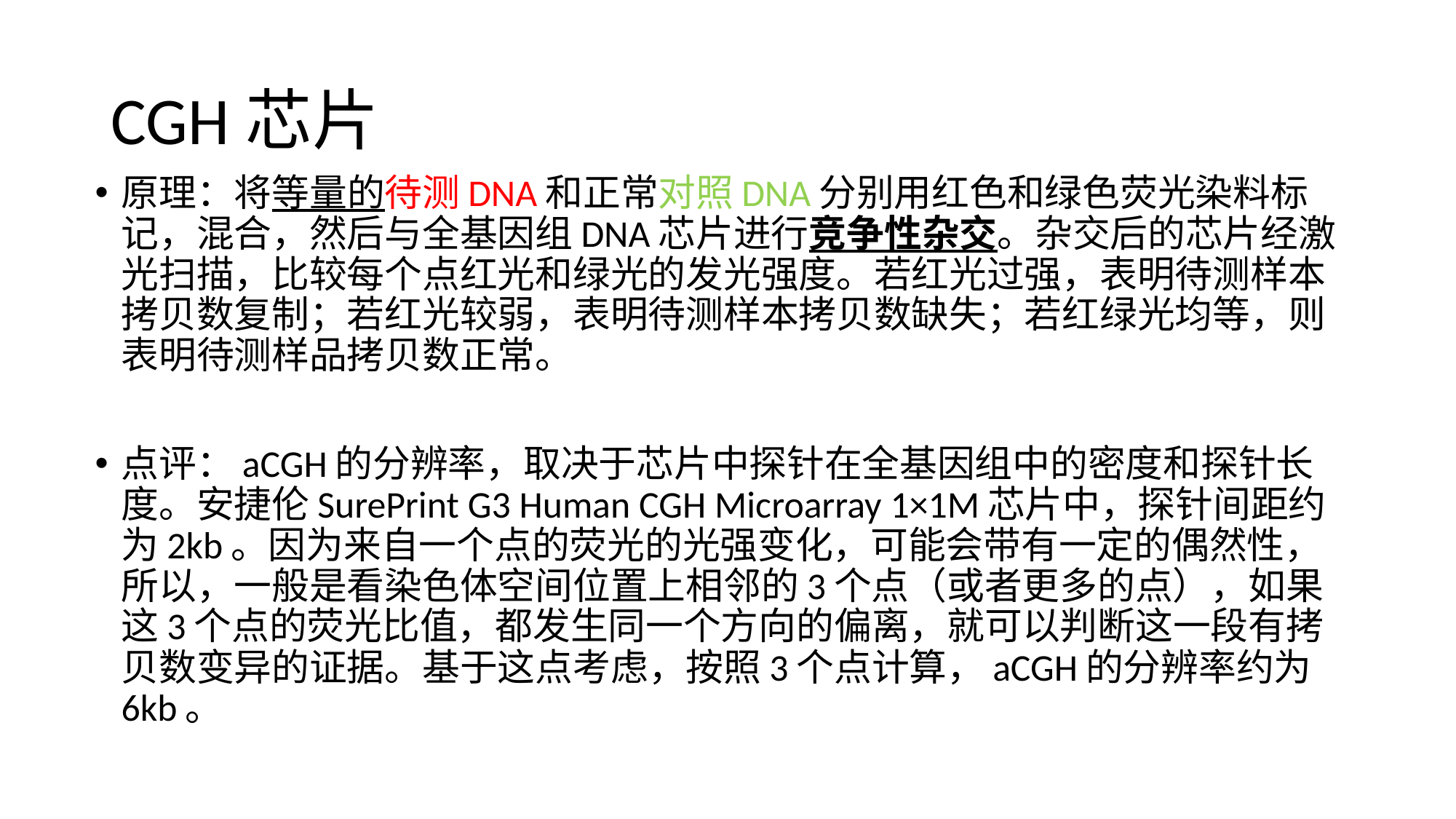

# CGH芯片
原理：将等量的待测DNA和正常对照DNA分别用红色和绿色荧光染料标记，混合，然后与全基因组DNA芯片进行竞争性杂交。杂交后的芯片经激光扫描，比较每个点红光和绿光的发光强度。若红光过强，表明待测样本拷贝数复制；若红光较弱，表明待测样本拷贝数缺失；若红绿光均等，则表明待测样品拷贝数正常。

点评：aCGH的分辨率，取决于芯片中探针在全基因组中的密度和探针长度。安捷伦SurePrint G3 Human CGH Microarray 1×1M芯片中，探针间距约为2kb。因为来自一个点的荧光的光强变化，可能会带有一定的偶然性，所以，一般是看染色体空间位置上相邻的3个点（或者更多的点），如果这3个点的荧光比值，都发生同一个方向的偏离，就可以判断这一段有拷贝数变异的证据。基于这点考虑，按照3个点计算，aCGH的分辨率约为6kb。